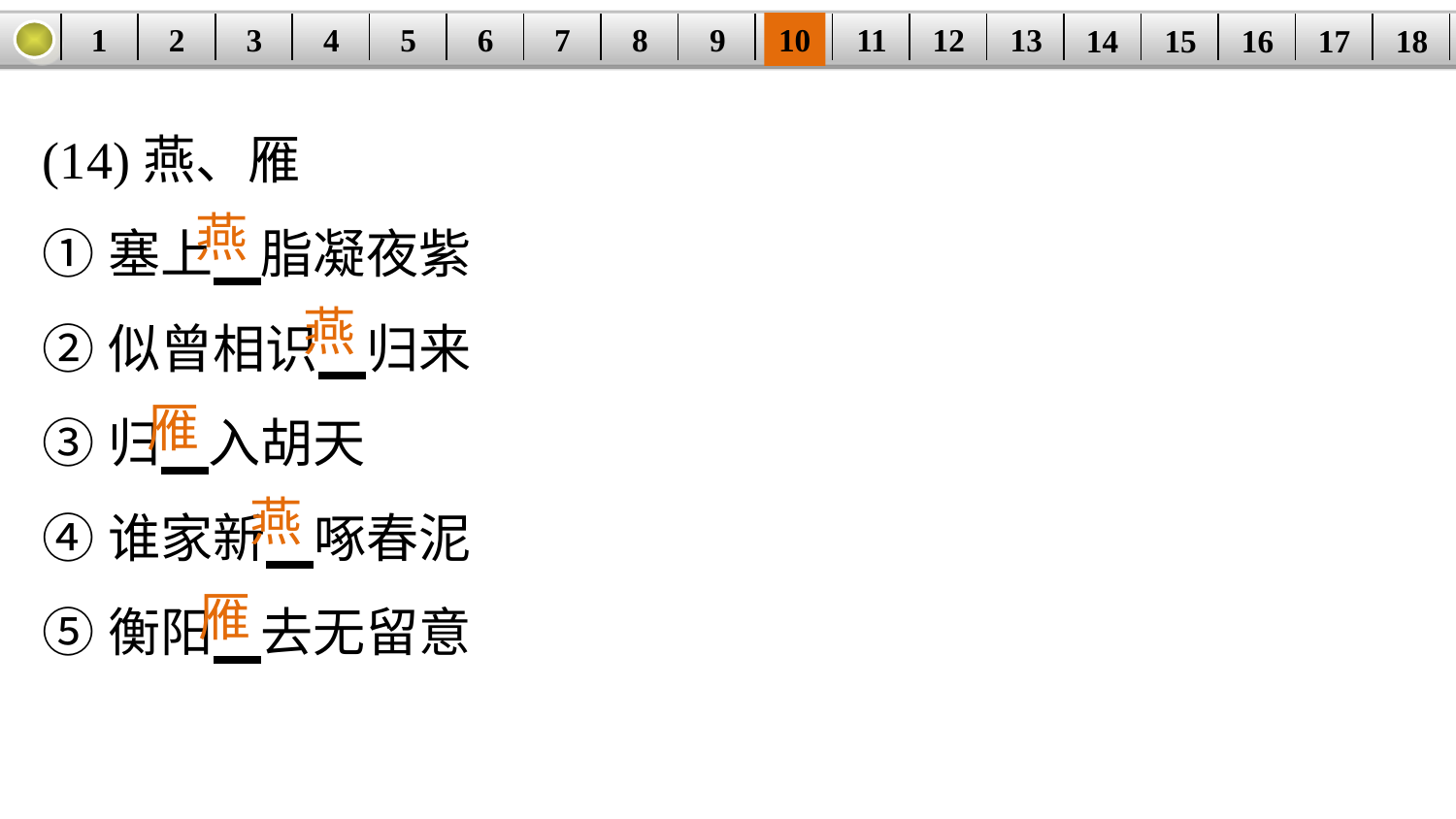

1
2
3
4
5
6
7
8
9
10
11
12
13
14
15
16
17
18
|  |  |  |  |  |  |  |  |  |  |  |  |  |  |  |  |  |  |
| --- | --- | --- | --- | --- | --- | --- | --- | --- | --- | --- | --- | --- | --- | --- | --- | --- | --- |

(14)燕、雁
①塞上    脂凝夜紫
②似曾相识    归来
③归    入胡天
④谁家新    啄春泥
⑤衡阳    去无留意
燕
燕
雁
燕
雁